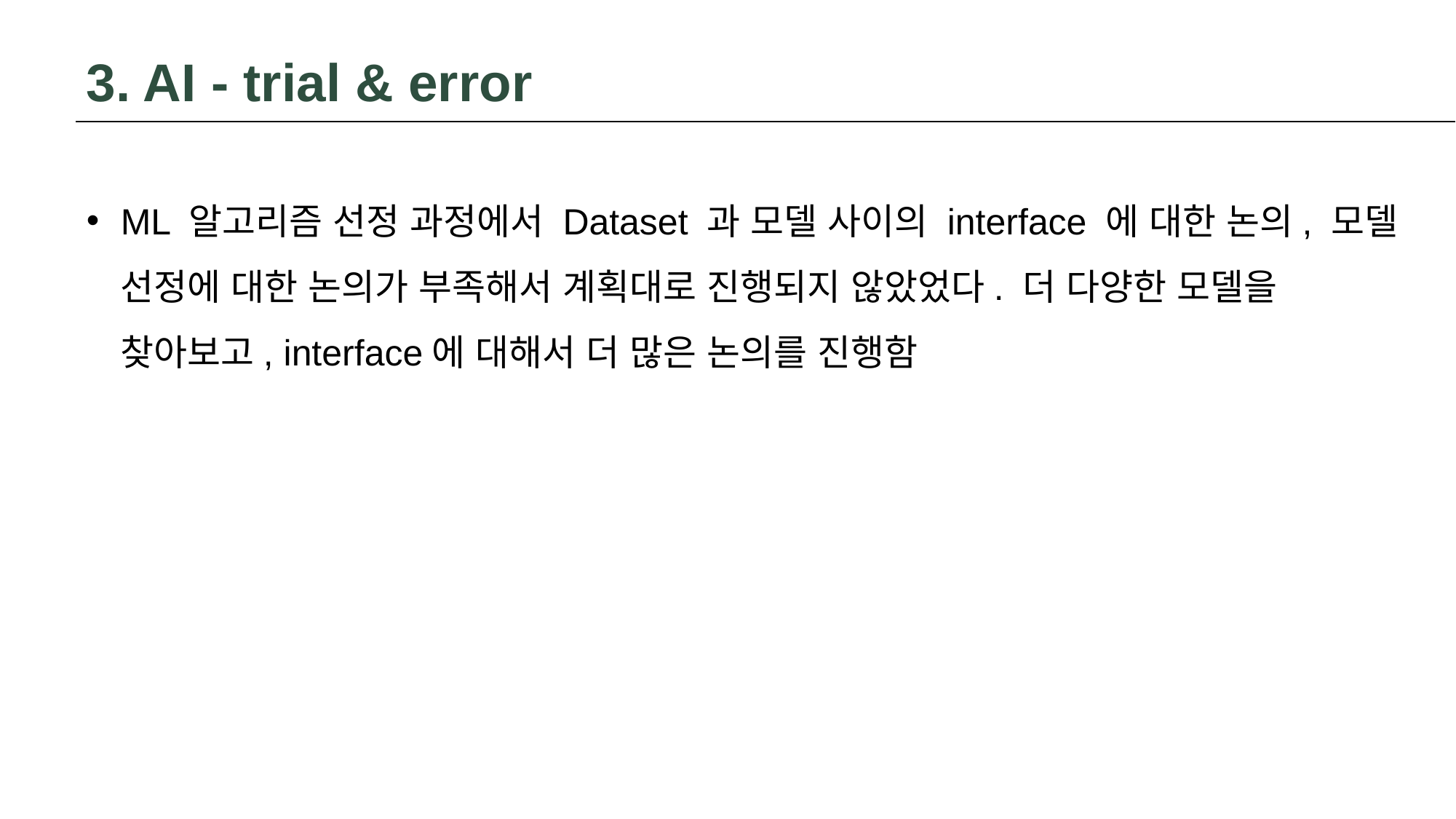

3. AI - trial & error
ML 알고리즘 선정 과정에서 Dataset 과 모델 사이의 interface 에 대한 논의, 모델 선정에 대한 논의가 부족해서 계획대로 진행되지 않았었다. 더 다양한 모델을 찾아보고, interface에 대해서 더 많은 논의를 진행함